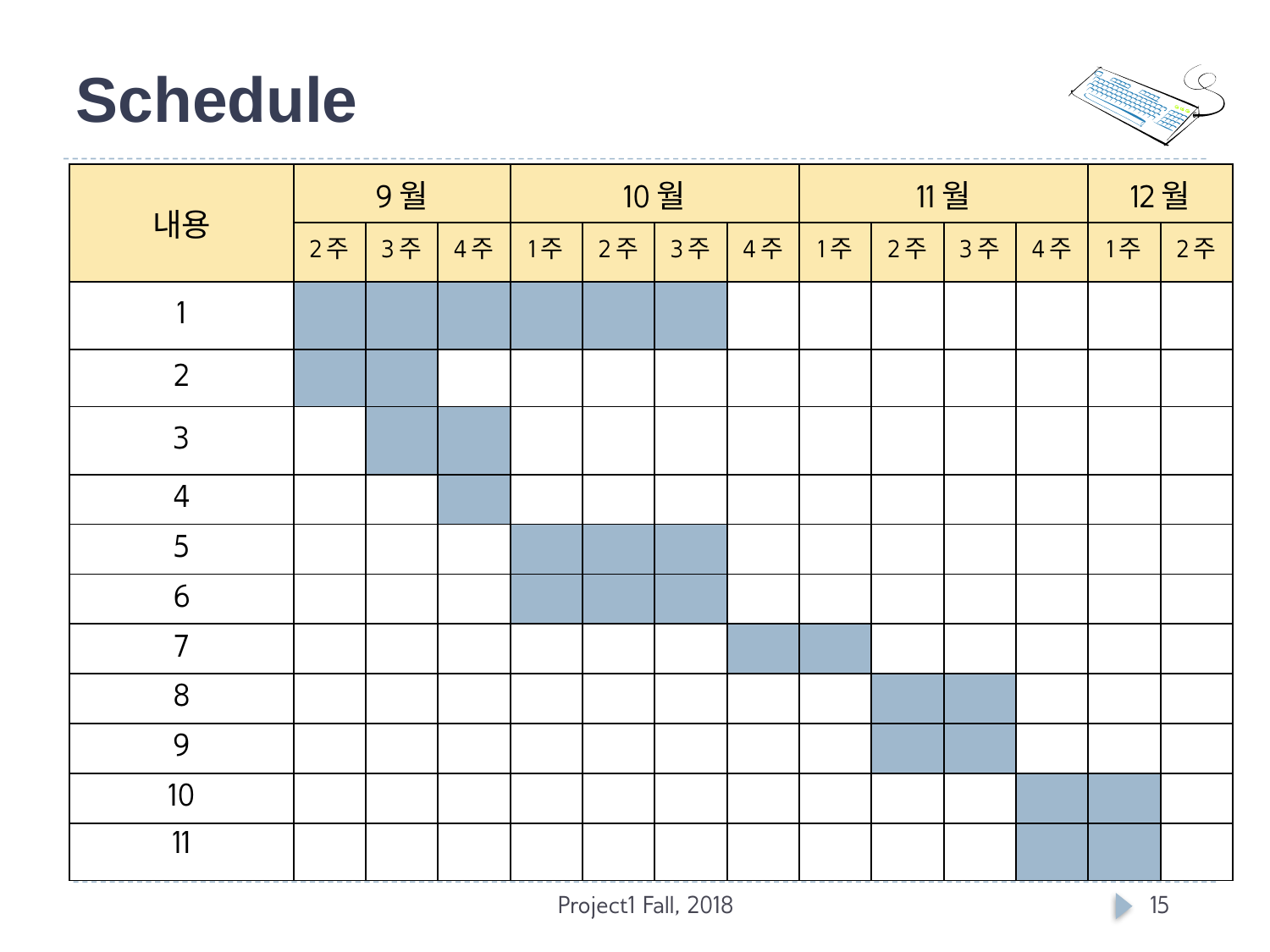

# Schedule
| 내용 | 9월 |  |  | 10월 |  |  |  | 11월 |  |  |  | 12월 |  |
| --- | --- | --- | --- | --- | --- | --- | --- | --- | --- | --- | --- | --- | --- |
|  | 2주 | 3주 | 4주 | 1주 | 2주 | 3주 | 4주 | 1주 | 2주 | 3주 | 4주 | 1주 | 2주 |
| 1 |  |  |  |  |  |  |  |  |  |  |  |  |  |
| 2 |  |  |  |  |  |  |  |  |  |  |  |  |  |
| 3 |  |  |  |  |  |  |  |  |  |  |  |  |  |
| 4 |  |  |  |  |  |  |  |  |  |  |  |  |  |
| 5 |  |  |  |  |  |  |  |  |  |  |  |  |  |
| 6 |  |  |  |  |  |  |  |  |  |  |  |  |  |
| 7 |  |  |  |  |  |  |  |  |  |  |  |  |  |
| 8 |  |  |  |  |  |  |  |  |  |  |  |  |  |
| 9 |  |  |  |  |  |  |  |  |  |  |  |  |  |
| 10 |  |  |  |  |  |  |  |  |  |  |  |  |  |
| 11 |  |  |  |  |  |  |  |  |  |  |  |  |  |
Project1 Fall, 2018
15